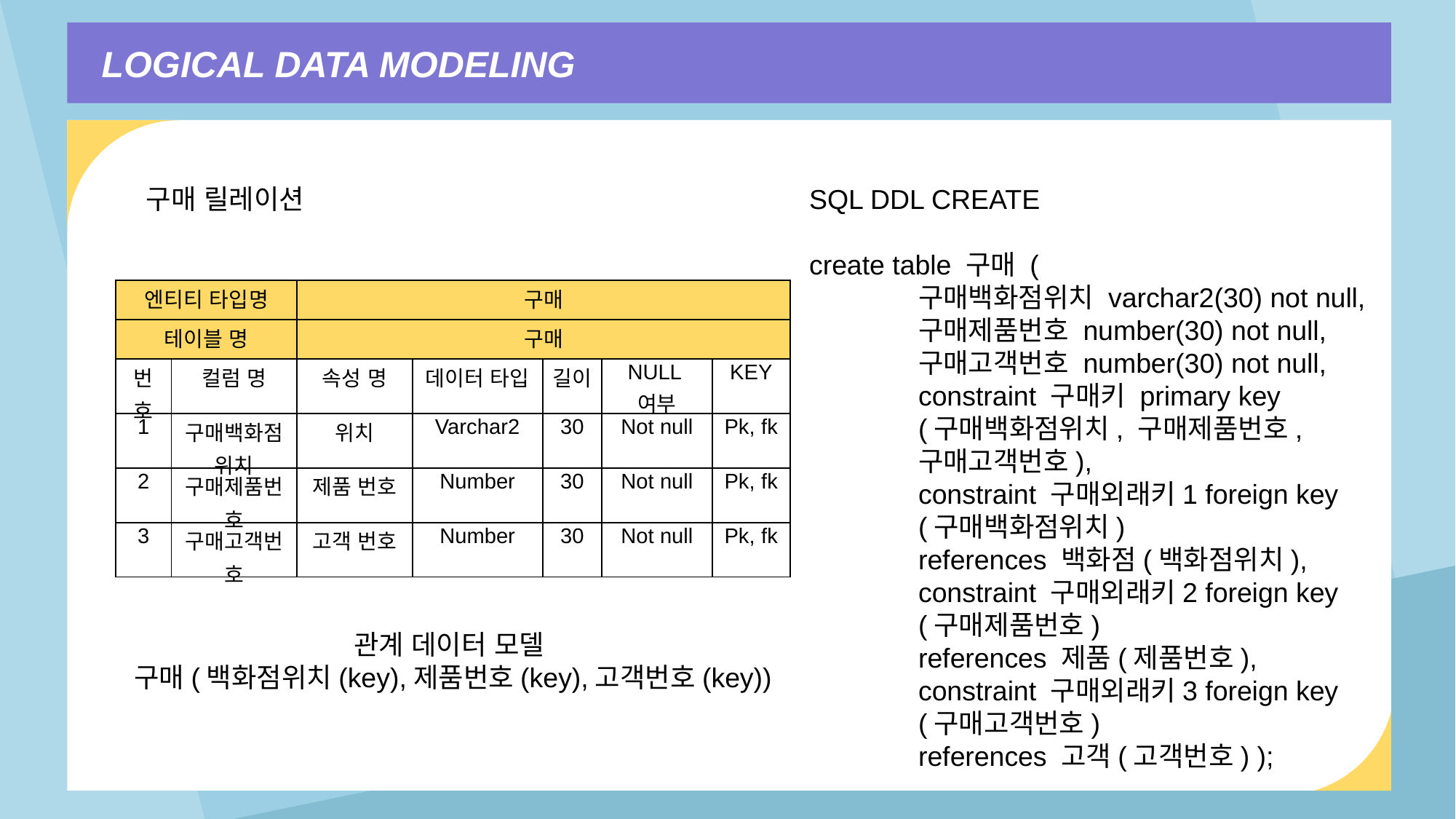

LOGICAL DATA MODELING

구매 릴레이션
SQL DDL CREATE

create table 구매 (
	구매백화점위치 varchar2(30) not null,
	구매제품번호 number(30) not null,
	구매고객번호 number(30) not null,
	constraint 구매키 primary key
	(구매백화점위치, 구매제품번호,
	구매고객번호),
	constraint 구매외래키1 foreign key
	(구매백화점위치)
	references 백화점(백화점위치),
	constraint 구매외래키2 foreign key
	(구매제품번호)
	references 제품(제품번호),
	constraint 구매외래키3 foreign key
	(구매고객번호)
	references 고객(고객번호) );
| 엔티티 타입명 |  | 구매 |  |  |  |  |
| --- | --- | --- | --- | --- | --- | --- |
| 테이블 명 |  | 구매 |  |  |  |  |
| 번호 | 컬럼 명 | 속성 명 | 데이터 타입 | 길이 | NULL여부 | KEY |
| 1 | 구매백화점위치 | 위치 | Varchar2 | 30 | Not null | Pk, fk |
| 2 | 구매제품번호 | 제품 번호 | Number | 30 | Not null | Pk, fk |
| 3 | 구매고객번호 | 고객 번호 | Number | 30 | Not null | Pk, fk |

관계 데이터 모델
구매(백화점위치(key),제품번호(key),고객번호(key))